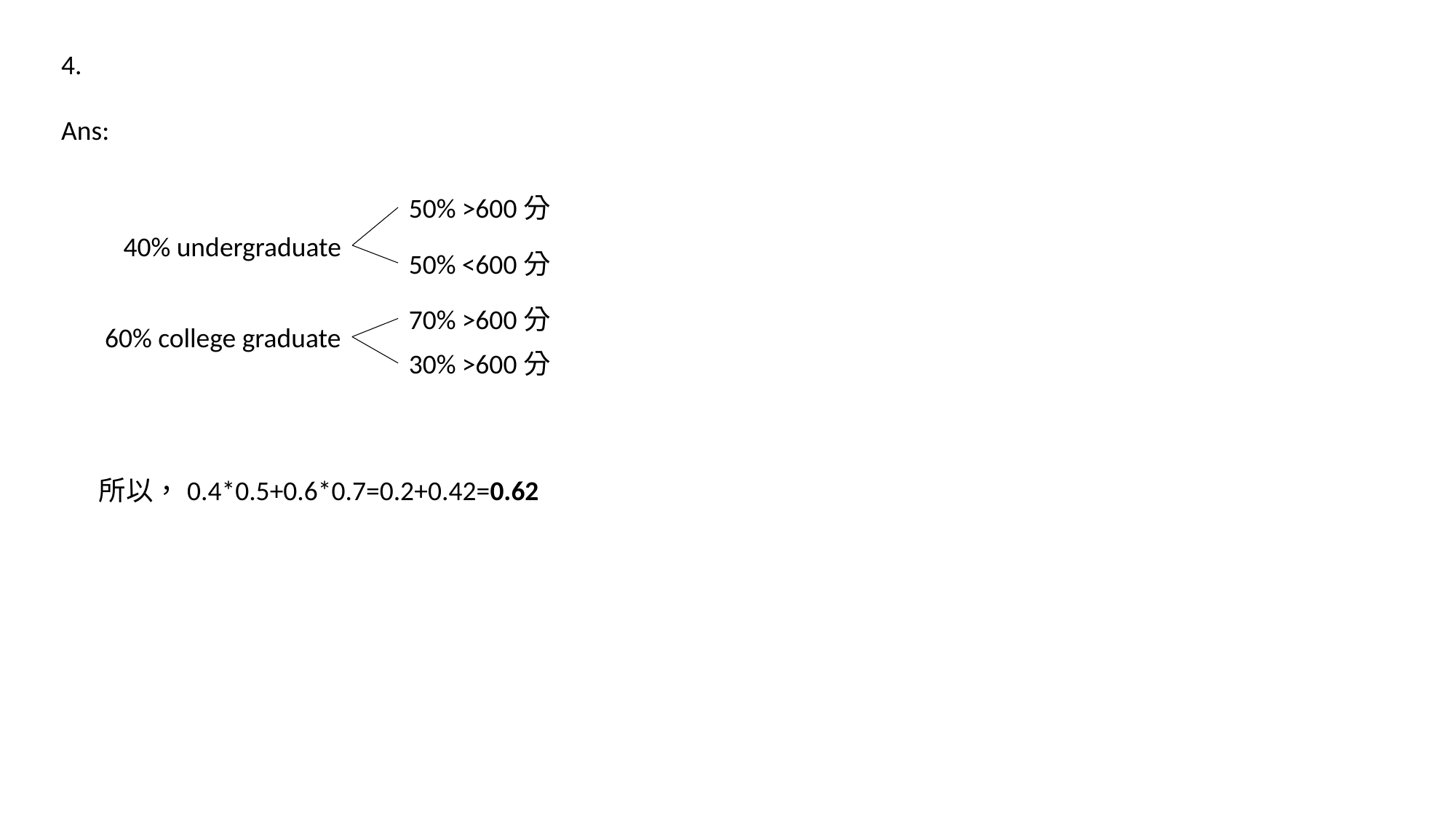

4.

Ans:

     所以，0.4*0.5+0.6*0.7=0.2+0.42=0.62
50% >600分
40% undergraduate
50% <600分
70% >600分
60% college graduate
30% >600分